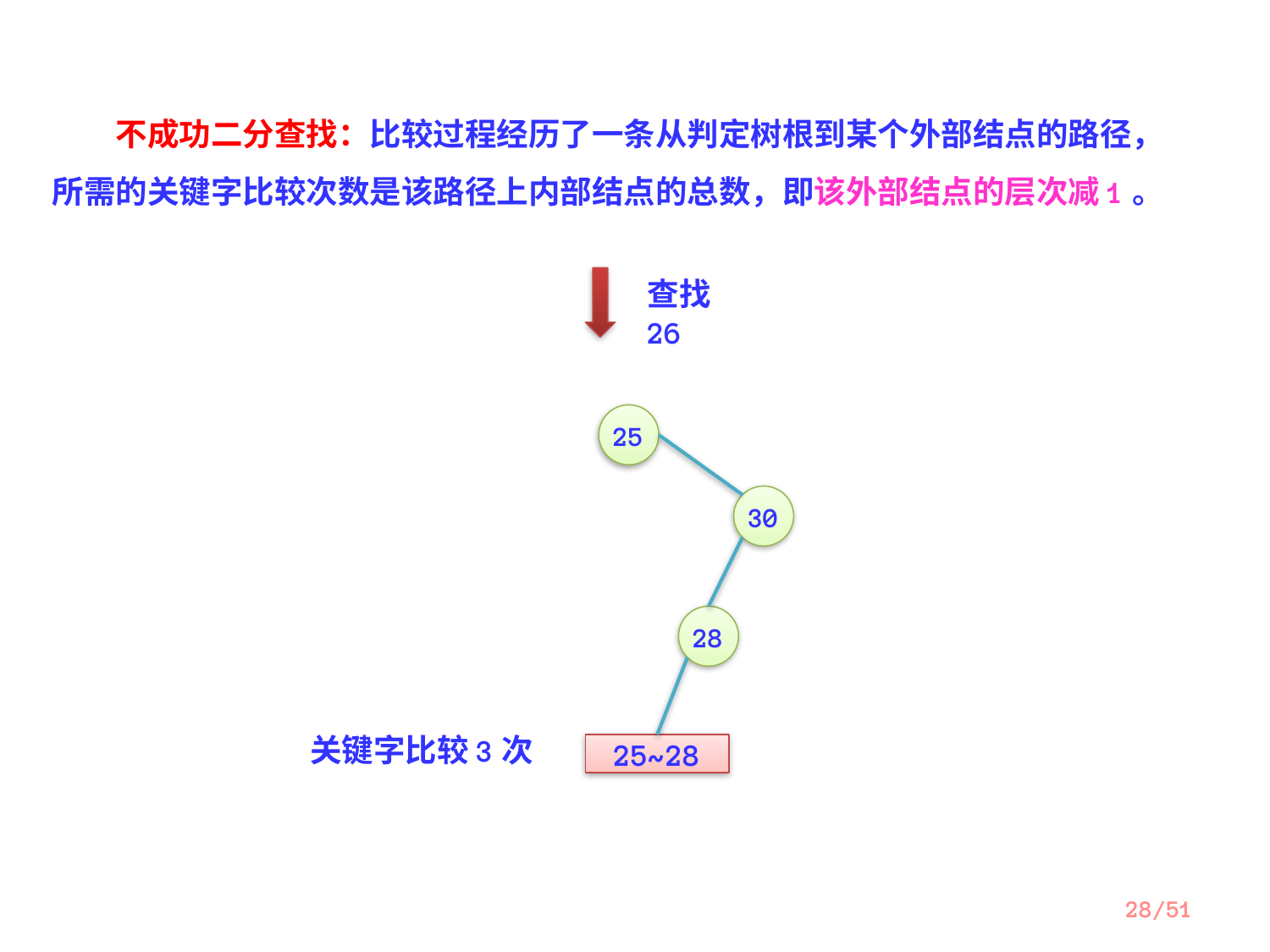

不成功二分查找：比较过程经历了一条从判定树根到某个外部结点的路径，所需的关键字比较次数是该路径上内部结点的总数，即该外部结点的层次减1。

查找26
25
30
28
关键字比较3次
25~28
28/51